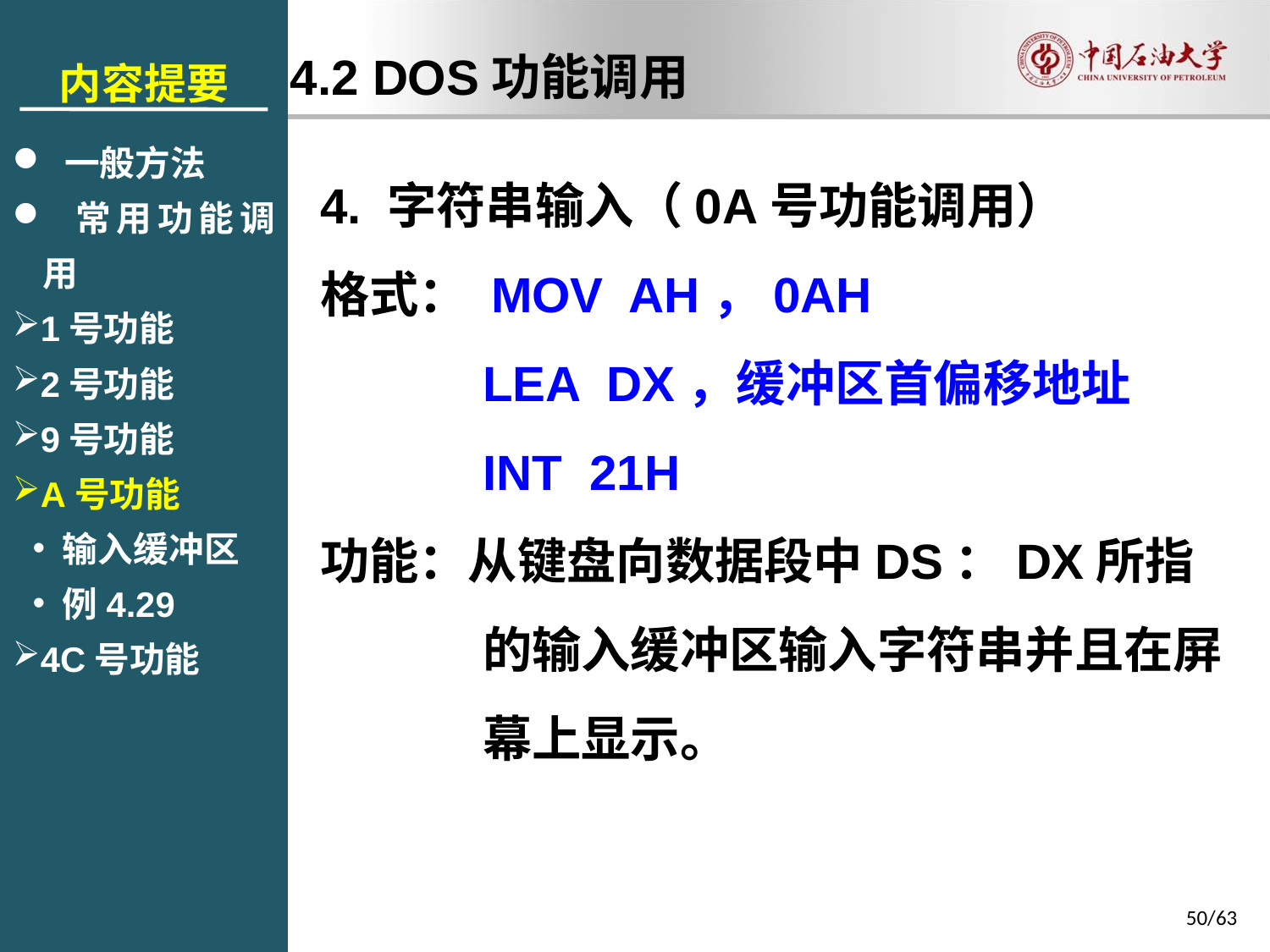

内容提要
 一般方法
 常用功能调用
1号功能
2号功能
9号功能
A号功能
输入缓冲区
例4.29
4C号功能

4.2 DOS功能调用
4. 字符串输入（0A号功能调用）
格式： MOV  AH，0AH
LEA  DX，缓冲区首偏移地址
INT  21H
功能：从键盘向数据段中DS：DX所指的输入缓冲区输入字符串并且在屏幕上显示。
50/63